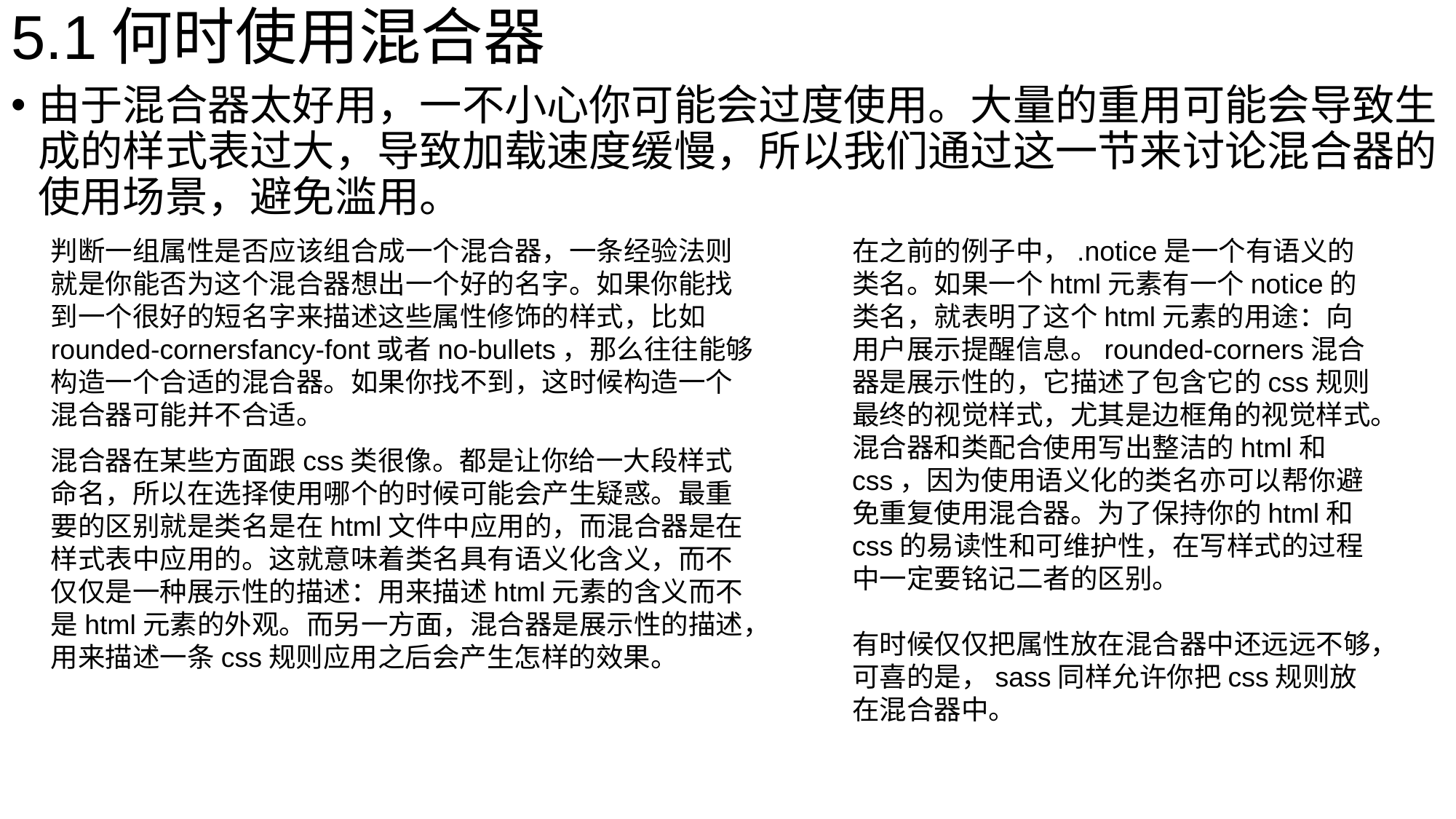

# 5.1何时使用混合器
由于混合器太好用，一不小心你可能会过度使用。大量的重用可能会导致生成的样式表过大，导致加载速度缓慢，所以我们通过这一节来讨论混合器的使用场景，避免滥用。
判断一组属性是否应该组合成一个混合器，一条经验法则就是你能否为这个混合器想出一个好的名字。如果你能找到一个很好的短名字来描述这些属性修饰的样式，比如rounded-cornersfancy-font或者no-bullets，那么往往能够构造一个合适的混合器。如果你找不到，这时候构造一个混合器可能并不合适。
在之前的例子中，.notice是一个有语义的类名。如果一个html元素有一个notice的类名，就表明了这个html元素的用途：向用户展示提醒信息。rounded-corners混合器是展示性的，它描述了包含它的css规则最终的视觉样式，尤其是边框角的视觉样式。混合器和类配合使用写出整洁的html和css，因为使用语义化的类名亦可以帮你避免重复使用混合器。为了保持你的html和css的易读性和可维护性，在写样式的过程中一定要铭记二者的区别。

有时候仅仅把属性放在混合器中还远远不够，可喜的是，sass同样允许你把css规则放在混合器中。
混合器在某些方面跟css类很像。都是让你给一大段样式命名，所以在选择使用哪个的时候可能会产生疑惑。最重要的区别就是类名是在html文件中应用的，而混合器是在样式表中应用的。这就意味着类名具有语义化含义，而不仅仅是一种展示性的描述：用来描述html元素的含义而不是html元素的外观。而另一方面，混合器是展示性的描述，用来描述一条css规则应用之后会产生怎样的效果。